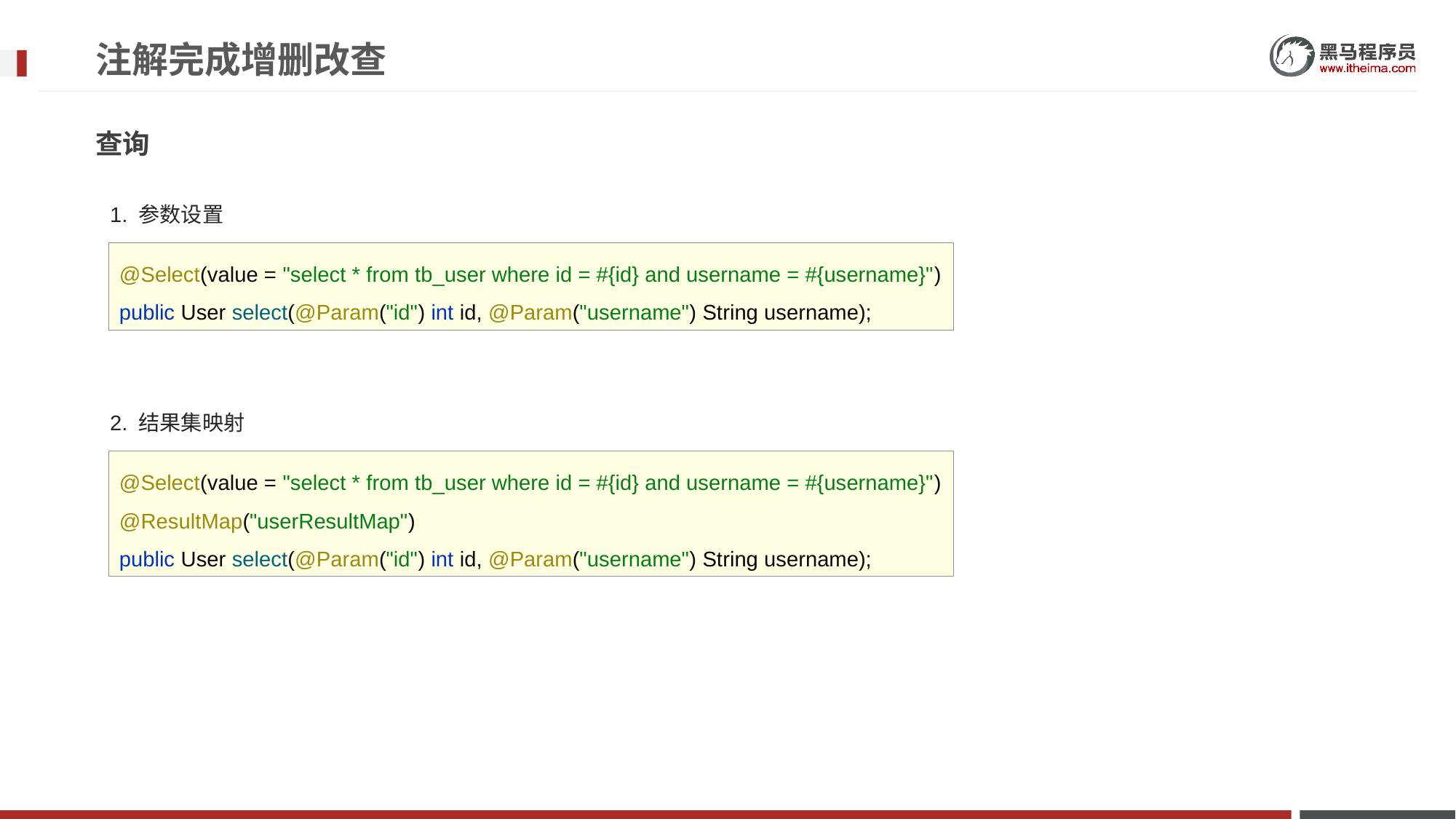

# 注解完成增删改查
查询
1. 参数设置
@Select(value = "select * from tb_user where id = #{id} and username = #{username}")
public User select(@Param("id") int id, @Param("username") String username);
2. 结果集映射
@Select(value = "select * from tb_user where id = #{id} and username = #{username}")
@ResultMap("userResultMap")
public User select(@Param("id") int id, @Param("username") String username);